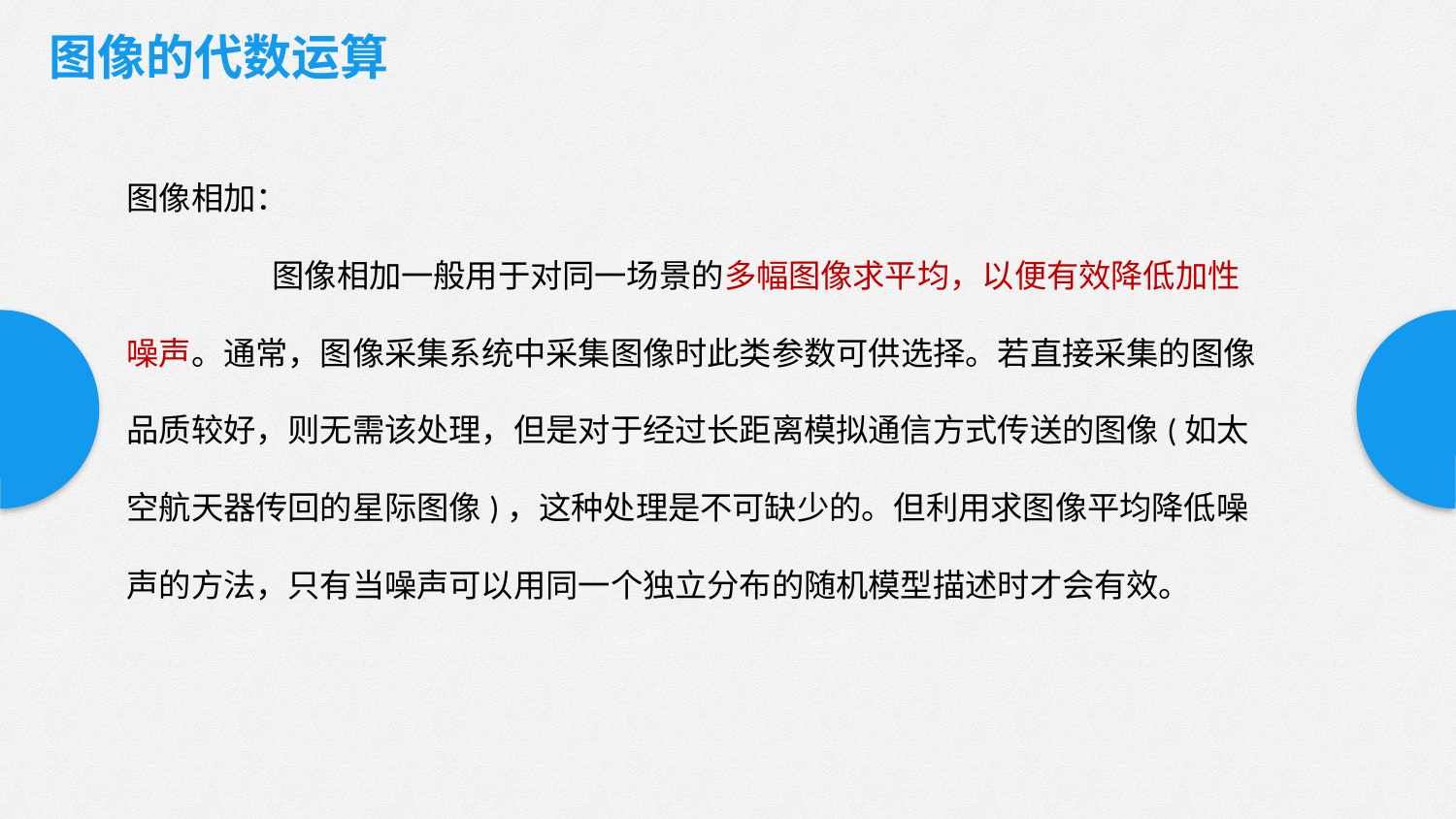

图像的代数运算
图像相加：
	图像相加一般用于对同一场景的多幅图像求平均，以便有效降低加性噪声。通常，图像采集系统中采集图像时此类参数可供选择。若直接采集的图像品质较好，则无需该处理，但是对于经过长距离模拟通信方式传送的图像(如太空航天器传回的星际图像)，这种处理是不可缺少的。但利用求图像平均降低噪声的方法，只有当噪声可以用同一个独立分布的随机模型描述时才会有效。